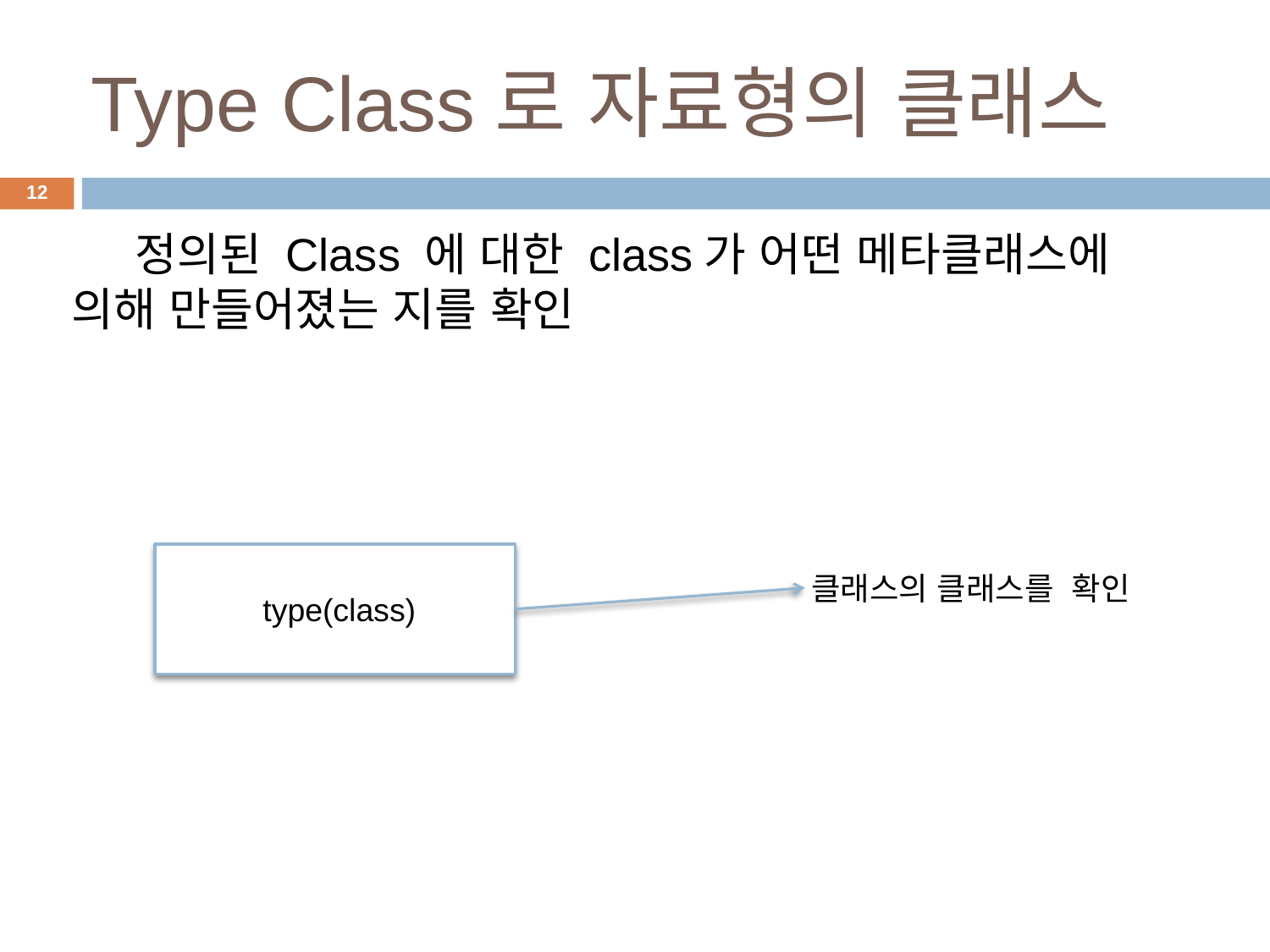

# Type Class로 자료형의 클래스
12
정의된 Class 에 대한 class가 어떤 메타클래스에 의해 만들어졌는 지를 확인
 type(class)
클래스의 클래스를  확인